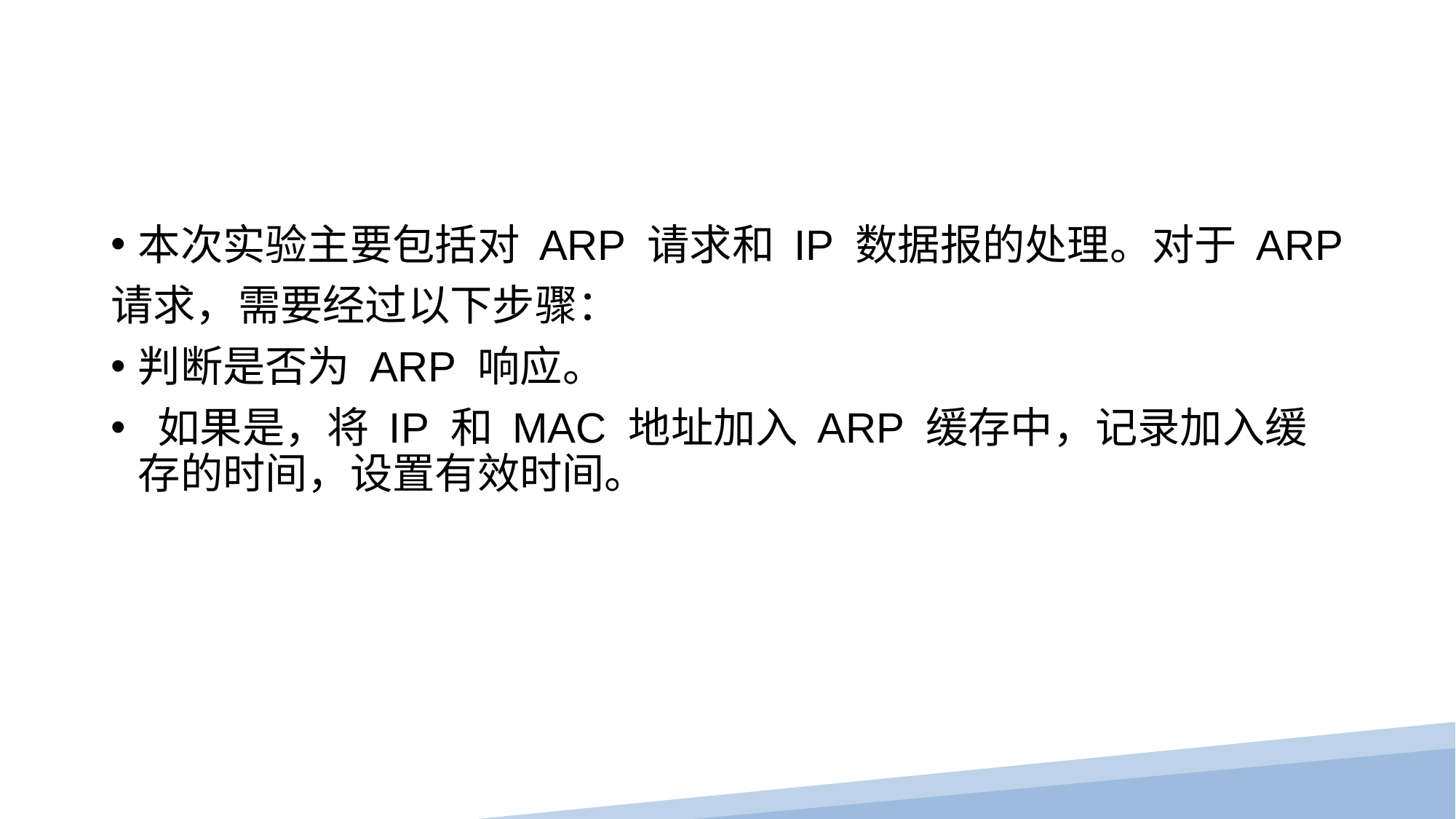

本次实验主要包括对 ARP 请求和 IP 数据报的处理。对于 ARP
请求，需要经过以下步骤：
判断是否为 ARP 响应。
 如果是，将 IP 和 MAC 地址加入 ARP 缓存中，记录加入缓存的时间，设置有效时间。